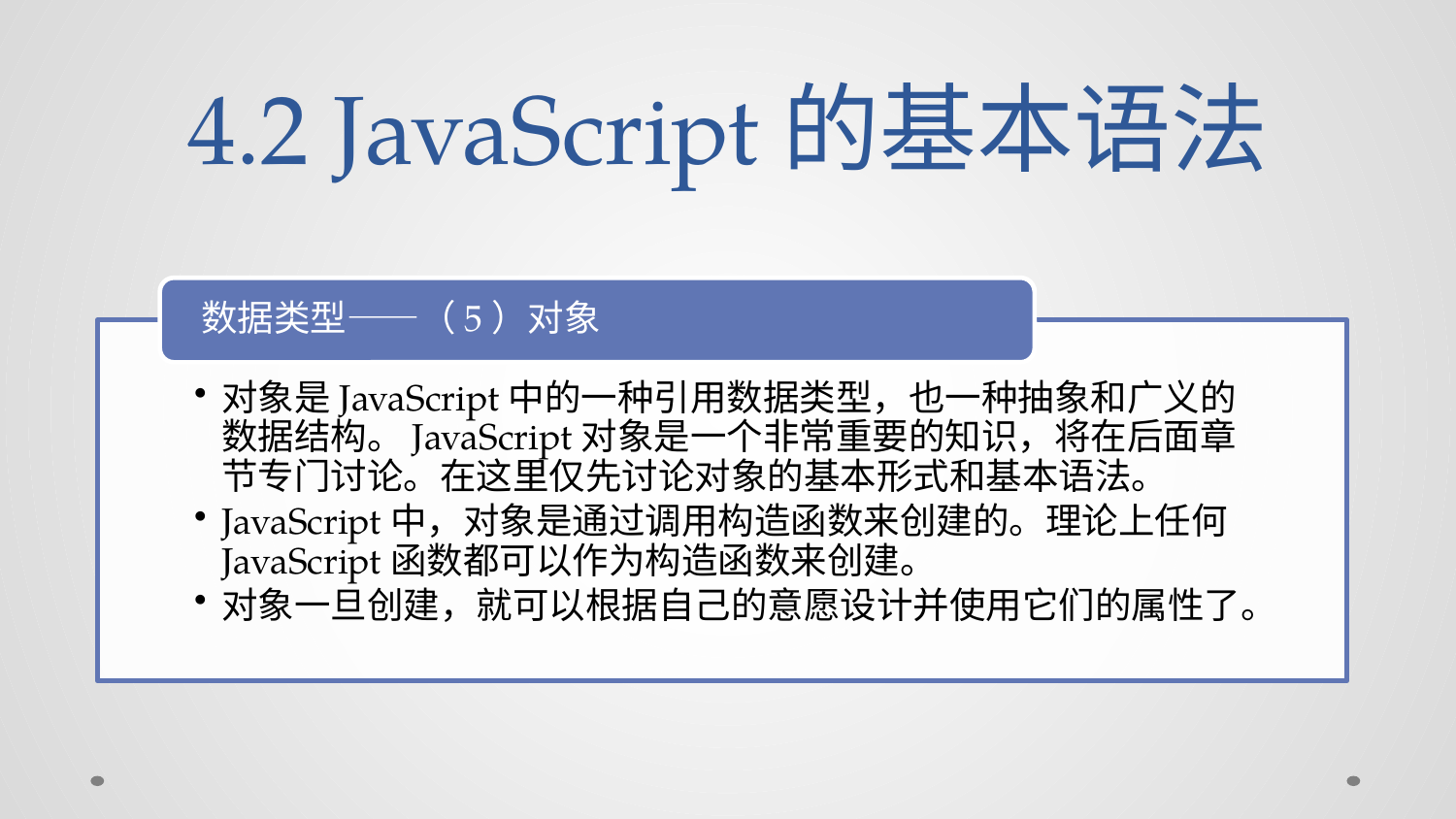

# 4.2 JavaScript的基本语法
对象是JavaScript中的一种引用数据类型，也一种抽象和广义的数据结构。JavaScript对象是一个非常重要的知识，将在后面章节专门讨论。在这里仅先讨论对象的基本形式和基本语法。
JavaScript中，对象是通过调用构造函数来创建的。理论上任何JavaScript函数都可以作为构造函数来创建。
对象一旦创建，就可以根据自己的意愿设计并使用它们的属性了。
数据类型——（5）对象